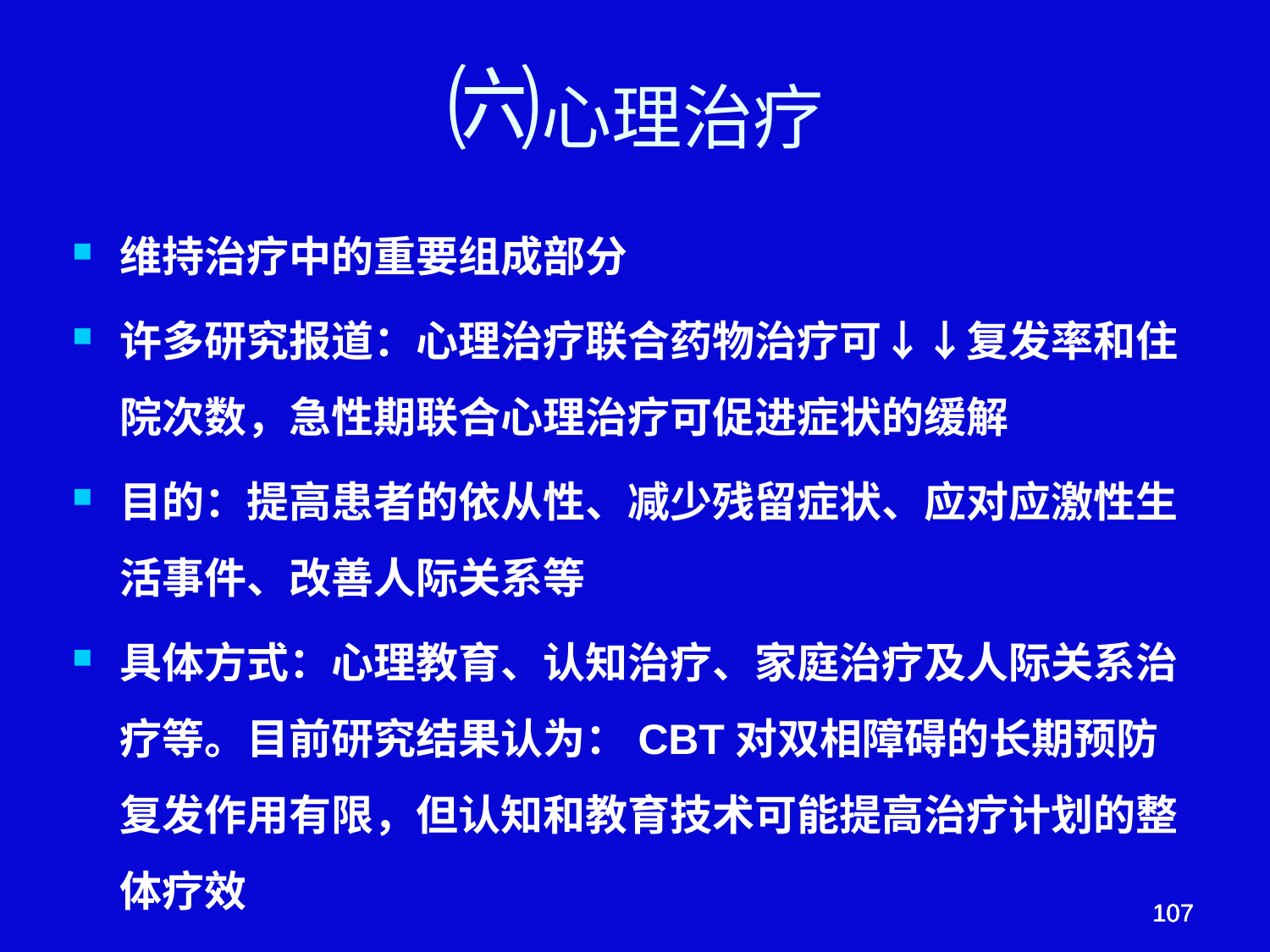

# ㈥心理治疗
维持治疗中的重要组成部分
许多研究报道：心理治疗联合药物治疗可↓↓复发率和住院次数，急性期联合心理治疗可促进症状的缓解
目的：提高患者的依从性、减少残留症状、应对应激性生活事件、改善人际关系等
具体方式：心理教育、认知治疗、家庭治疗及人际关系治疗等。目前研究结果认为：CBT对双相障碍的长期预防复发作用有限，但认知和教育技术可能提高治疗计划的整体疗效
107
107
107
107
107
107